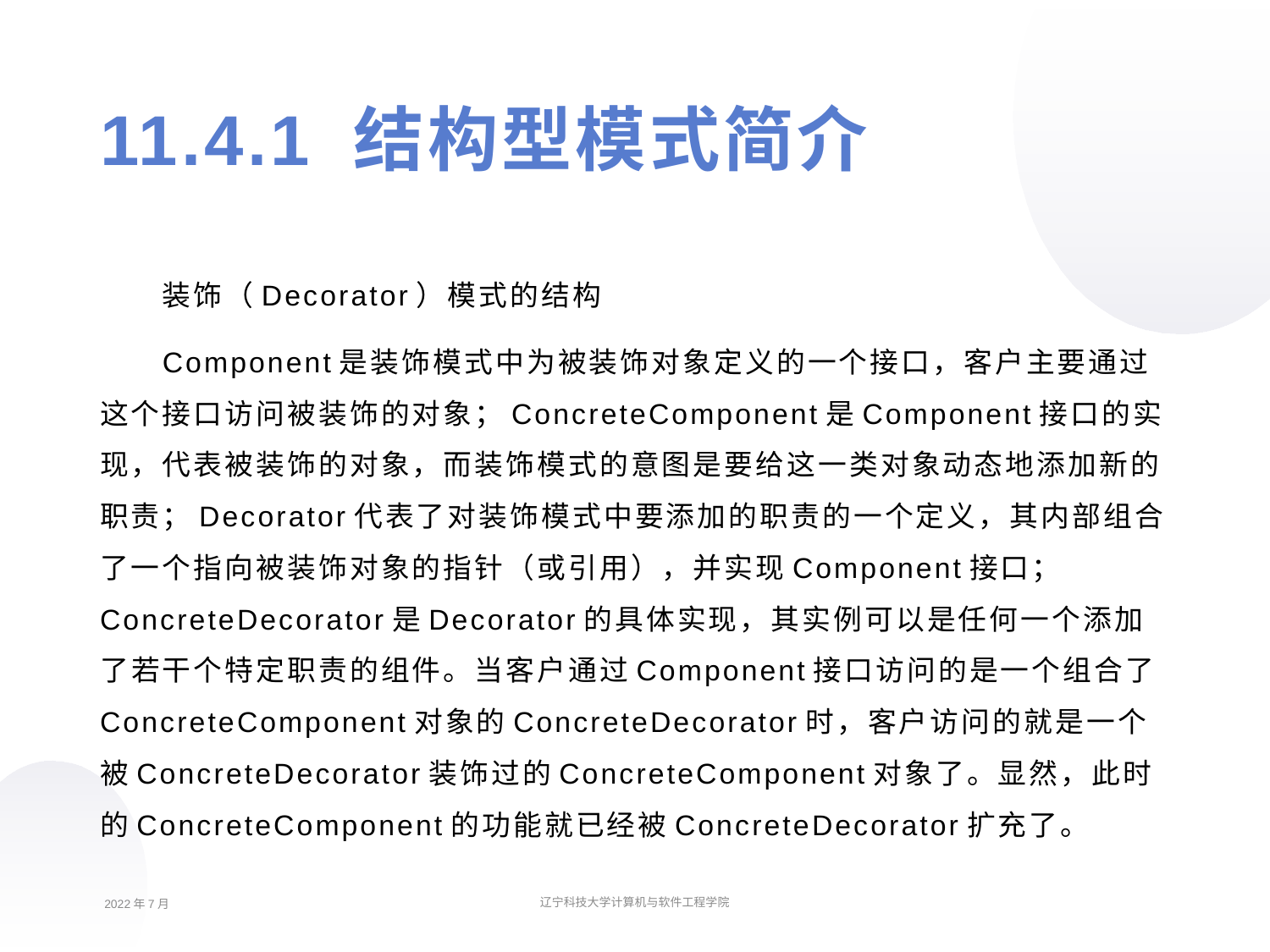

11.4.1 结构型模式简介
装饰（Decorator）模式的结构
Component是装饰模式中为被装饰对象定义的一个接口，客户主要通过这个接口访问被装饰的对象；ConcreteComponent是Component接口的实现，代表被装饰的对象，而装饰模式的意图是要给这一类对象动态地添加新的职责；Decorator代表了对装饰模式中要添加的职责的一个定义，其内部组合了一个指向被装饰对象的指针（或引用），并实现Component接口；ConcreteDecorator是Decorator的具体实现，其实例可以是任何一个添加了若干个特定职责的组件。当客户通过Component接口访问的是一个组合了ConcreteComponent对象的ConcreteDecorator时，客户访问的就是一个被ConcreteDecorator装饰过的ConcreteComponent对象了。显然，此时的ConcreteComponent的功能就已经被ConcreteDecorator扩充了。

2022年7月
辽宁科技大学计算机与软件工程学院
80